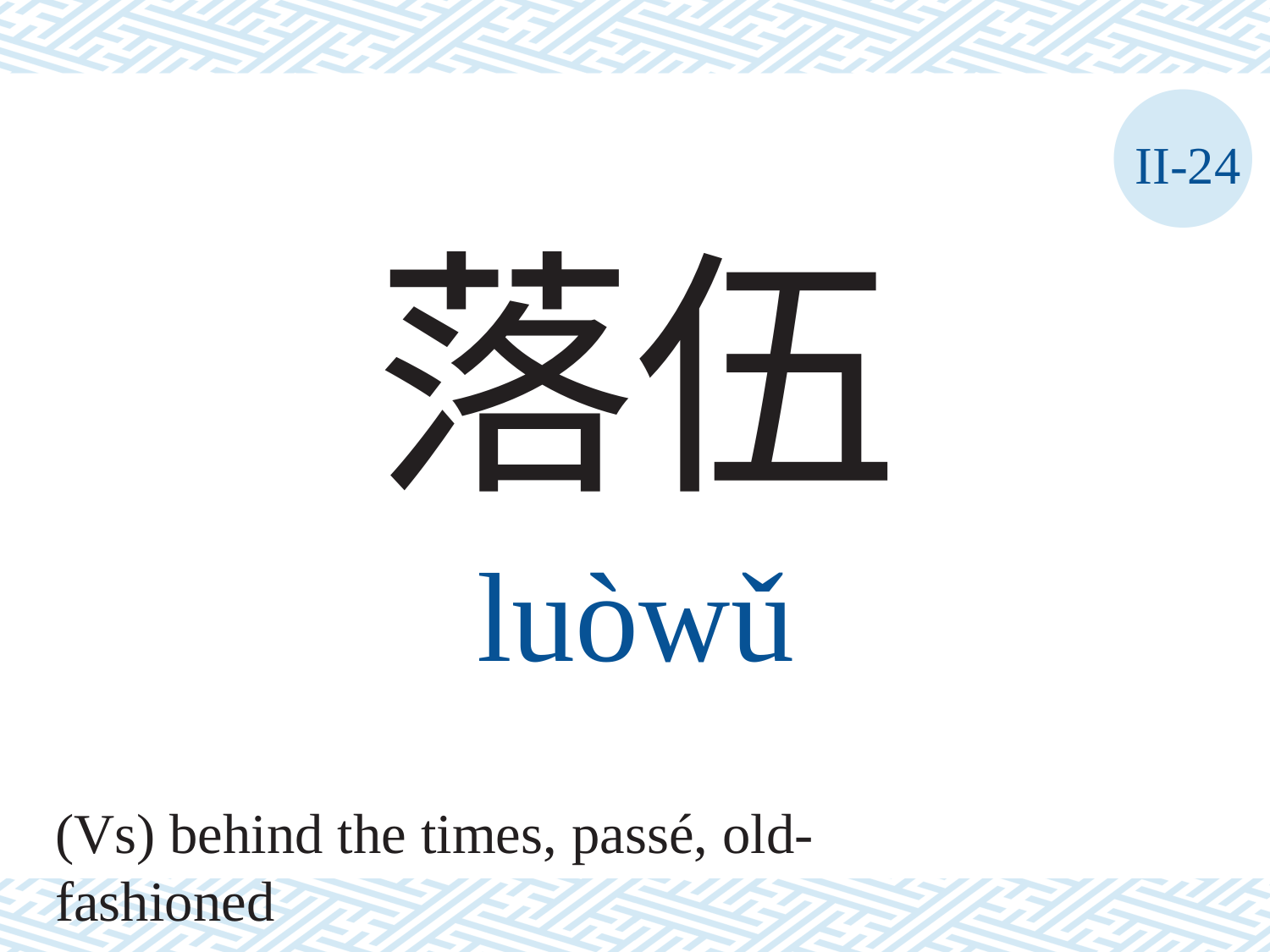

II-24
落伍
luòwǔ
(Vs) behind the times, passé, old-fashioned